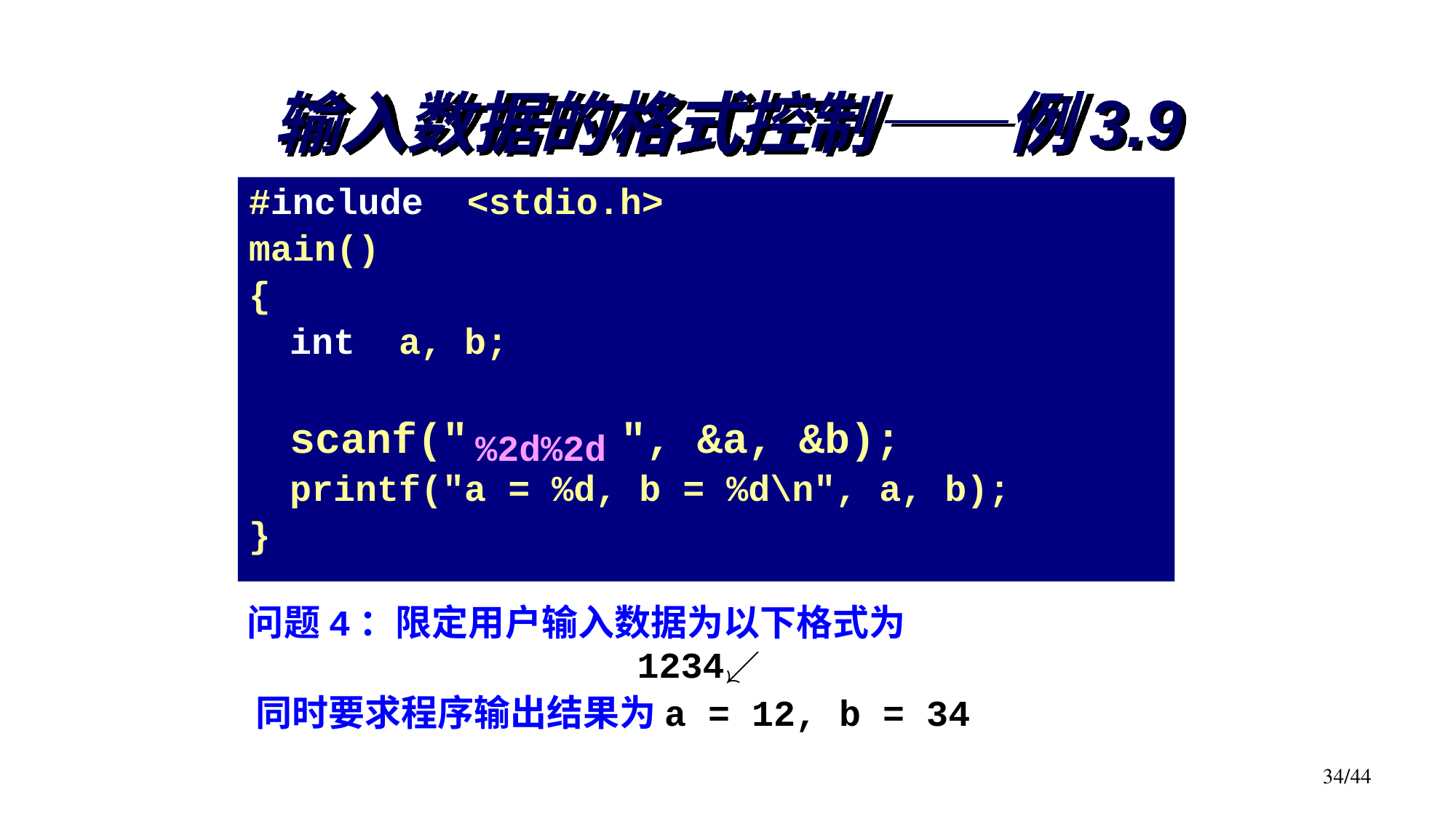

输入数据的格式控制——例3.9
#include  <stdio.h>
main()
{
	int  a, b;

	scanf("%d  %d", &a, &b);
	printf("a = %d, b = %d\n", a, b);
}
%2d%2d
   问题4：限定用户输入数据为以下格式为
 1234↙
    同时要求程序输出结果为a = 12, b = 34